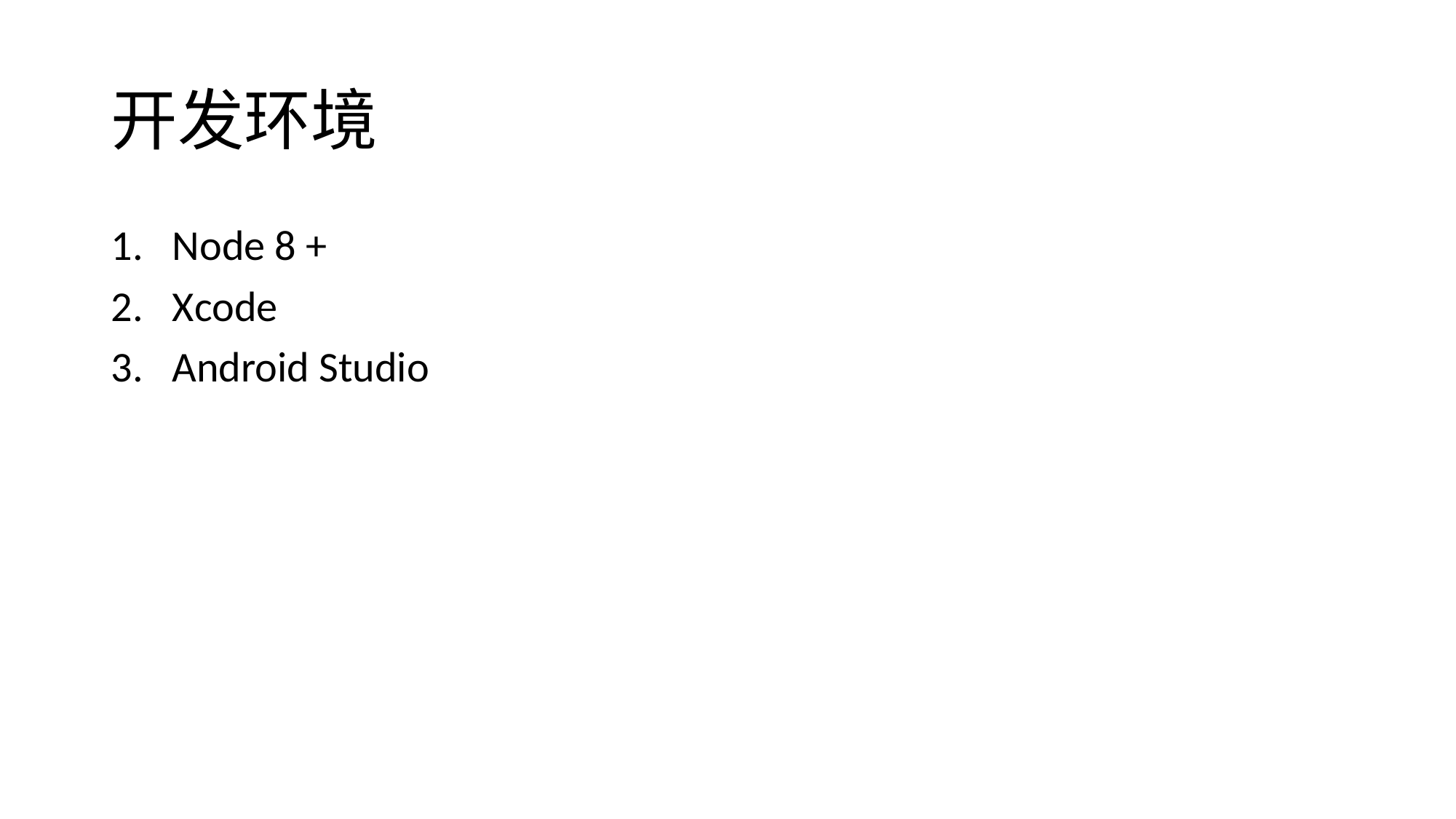

# 开发环境
Node 8 +
Xcode
Android Studio